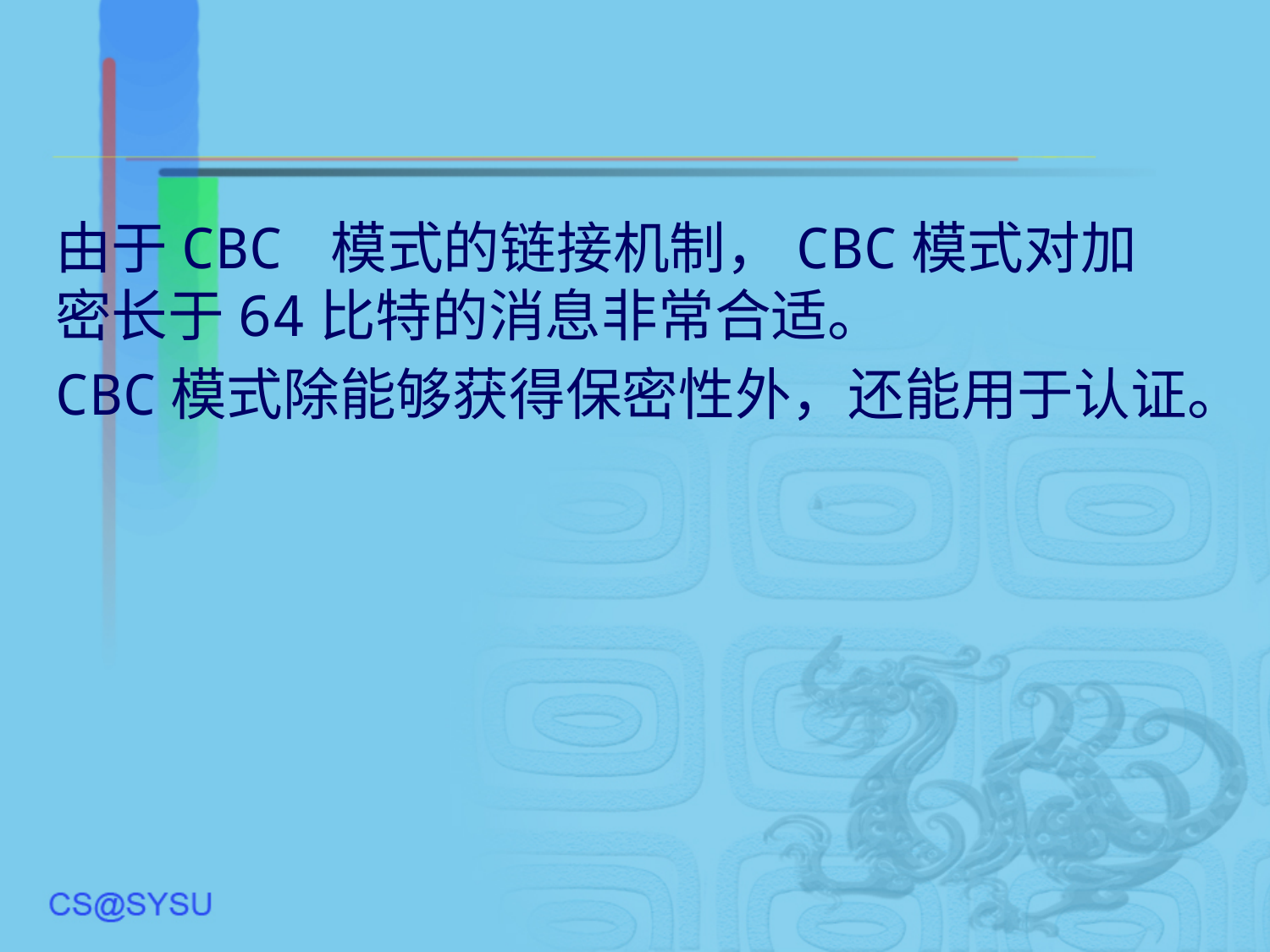

由于CBC 模式的链接机制，CBC模式对加密长于64比特的消息非常合适。
CBC模式除能够获得保密性外，还能用于认证。